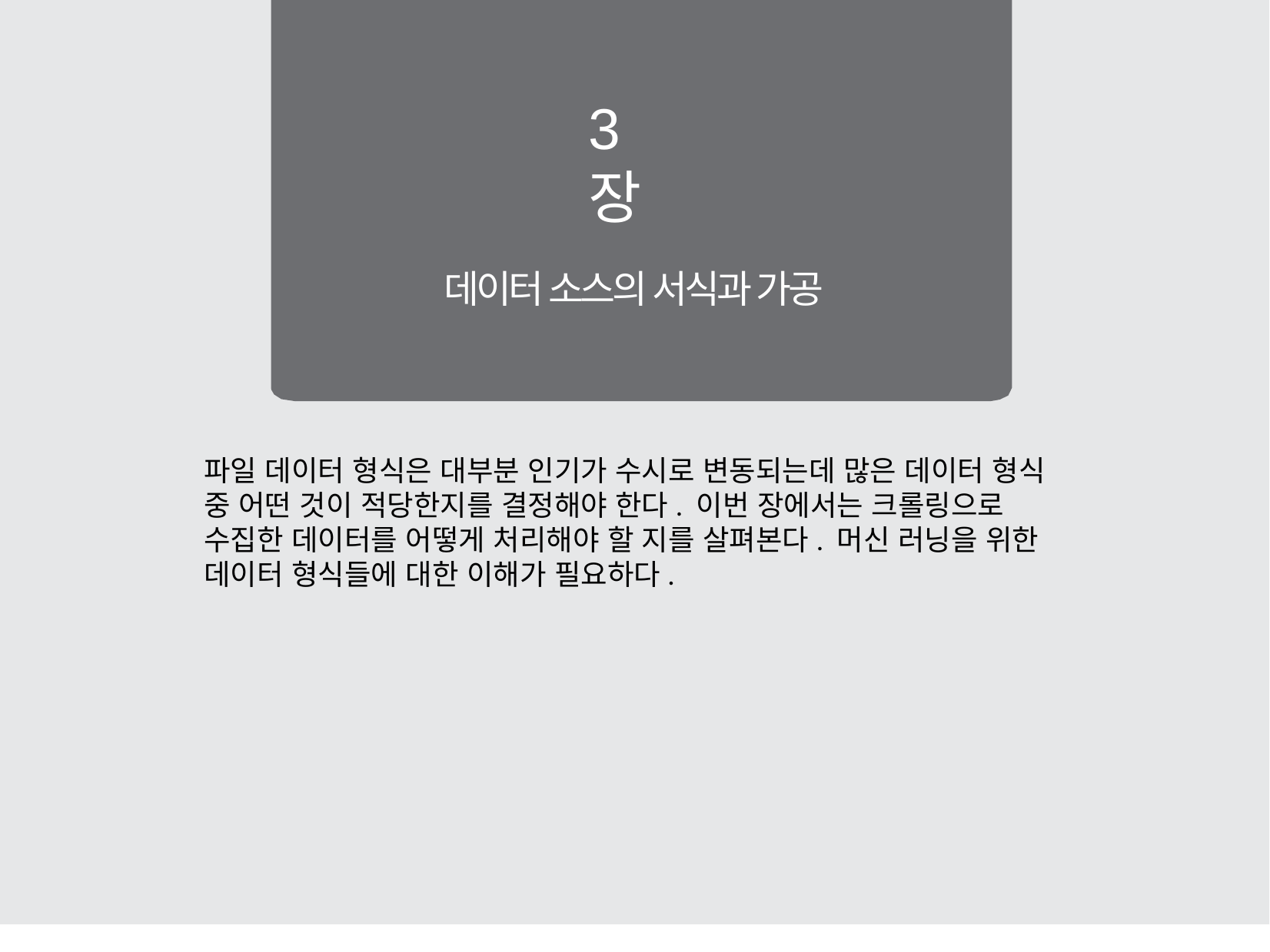

3장
# 데이터 소스의 서식과 가공
파일 데이터 형식은 대부분 인기가 수시로 변동되는데 많은 데이터 형식 중 어떤 것이 적당한지를 결정해야 한다. 이번 장에서는 크롤링으로 수집한 데이터를 어떻게 처리해야 할 지를 살펴본다. 머신 러닝을 위한 데이터 형식들에 대한 이해가 필요하다.